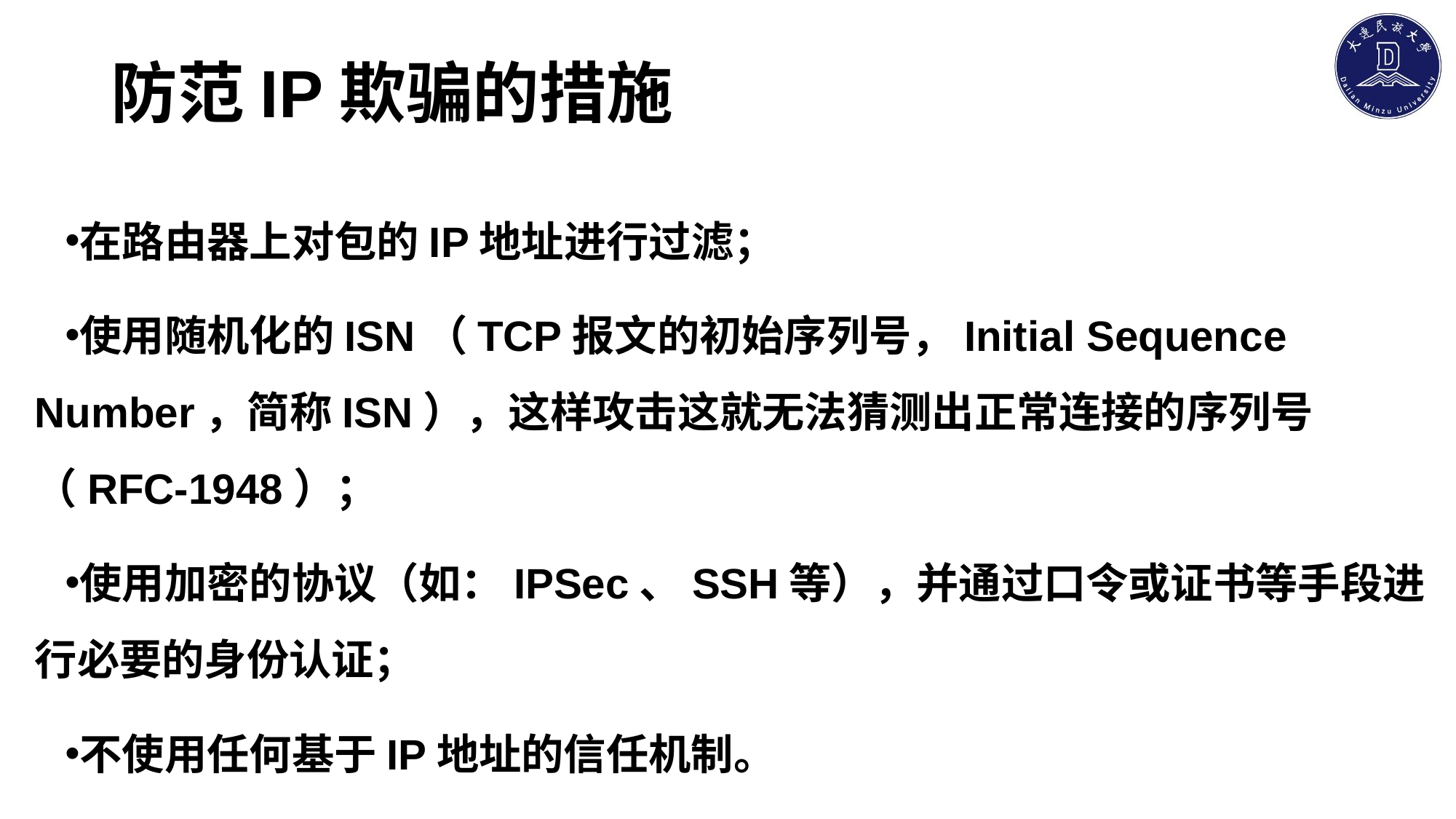

# 防范IP欺骗的措施
在路由器上对包的IP地址进行过滤；
使用随机化的ISN（TCP报文的初始序列号，Initial Sequence Number，简称ISN），这样攻击这就无法猜测出正常连接的序列号（RFC-1948）；
使用加密的协议（如：IPSec、SSH等），并通过口令或证书等手段进行必要的身份认证；
不使用任何基于IP地址的信任机制。